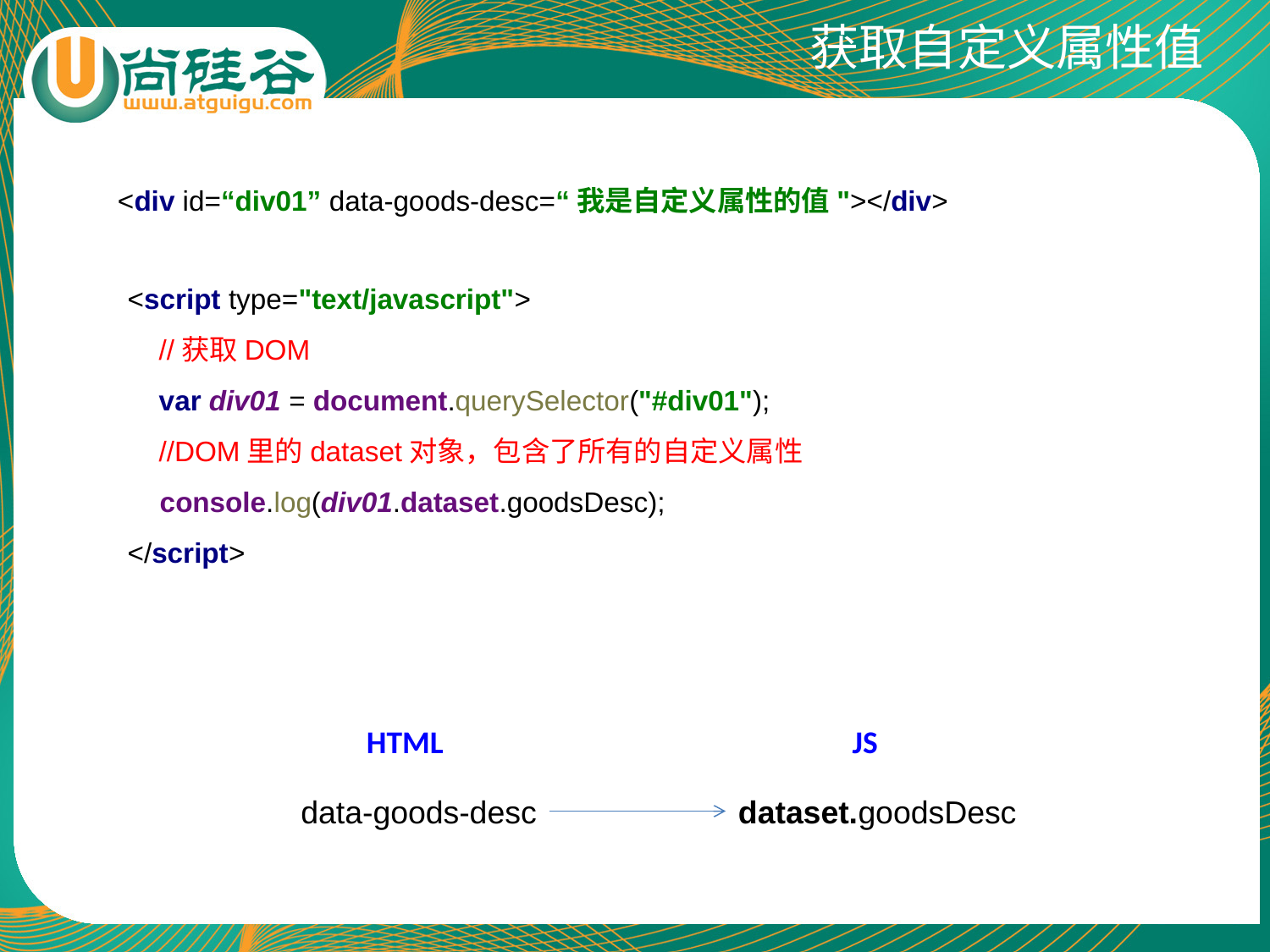

# 获取自定义属性值
<div id=“div01” data-goods-desc=“我是自定义属性的值"></div>
<script type="text/javascript">
    //获取DOM
    var div01 = document.querySelector("#div01");
    //DOM里的dataset对象，包含了所有的自定义属性
    console.log(div01.dataset.goodsDesc);
</script>
HTML
JS
data-goods-desc
dataset.goodsDesc